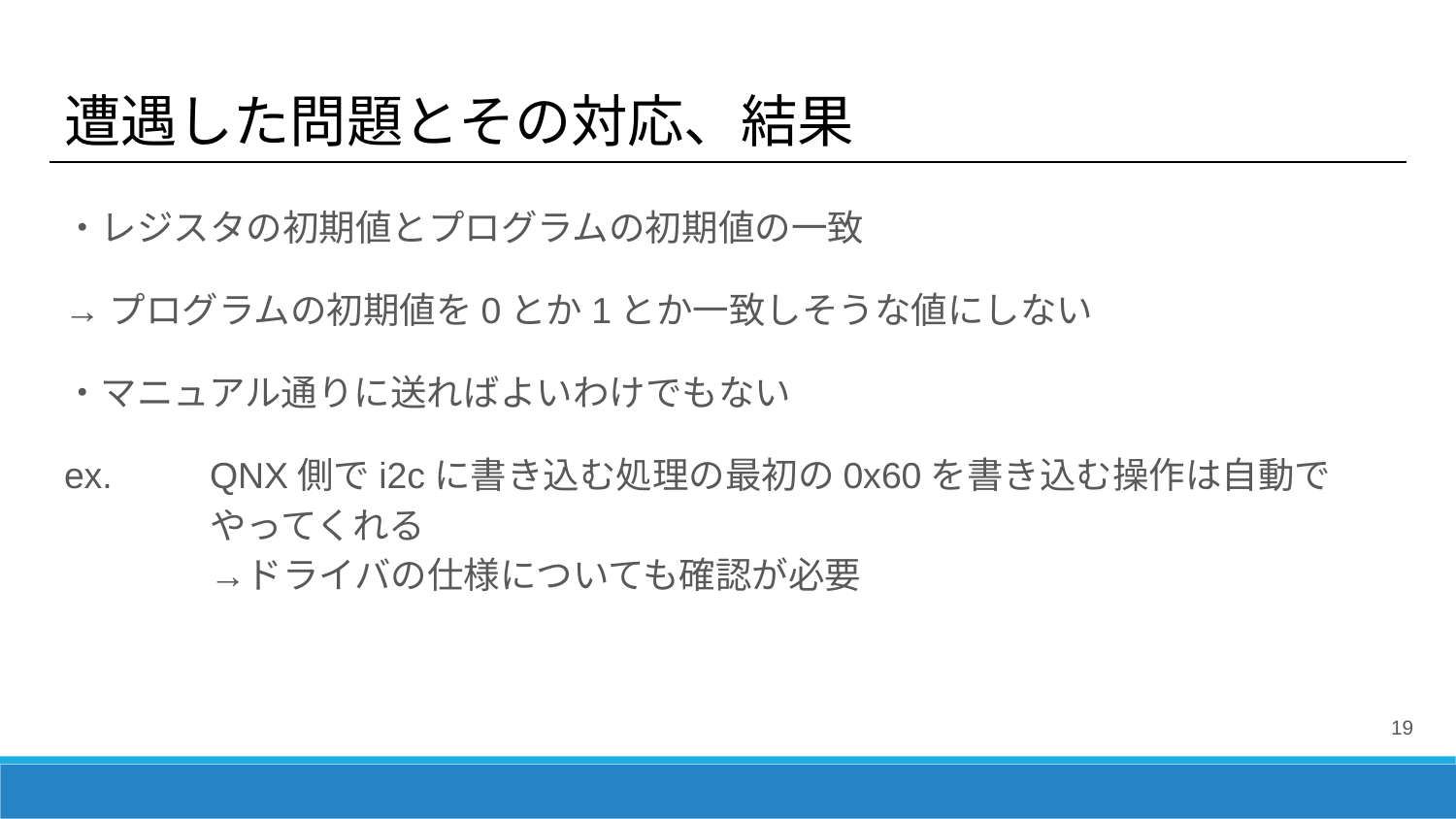

# 遭遇した問題とその対応、結果
・レジスタの初期値とプログラムの初期値の一致
→プログラムの初期値を0とか1とか一致しそうな値にしない
・マニュアル通りに送ればよいわけでもない
ex.	QNX側でi2cに書き込む処理の最初の0x60を書き込む操作は自動で
	やってくれる
　　　　→ドライバの仕様についても確認が必要

19